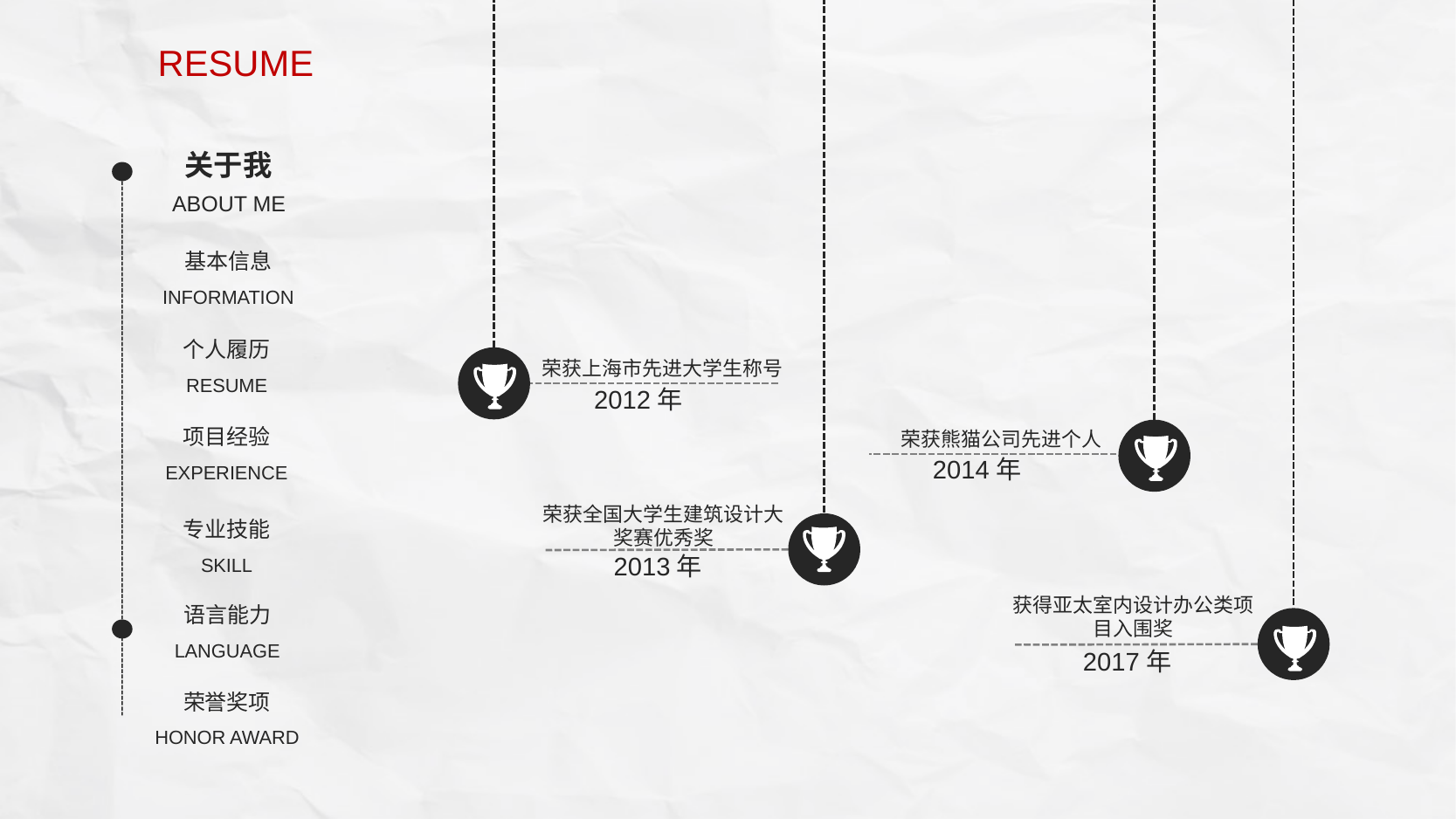

RESUME
关于我
ABOUT ME

基本信息
INFORMATION
个人履历
荣获上海市先进大学生称号

RESUME
2012年
项目经验
荣获熊猫公司先进个人

2014年
EXPERIENCE
荣获全国大学生建筑设计大奖赛优秀奖
专业技能

SKILL
2013年
语言能力
获得亚太室内设计办公类项目入围奖

LANGUAGE
2017年
荣誉奖项
HONOR AWARD